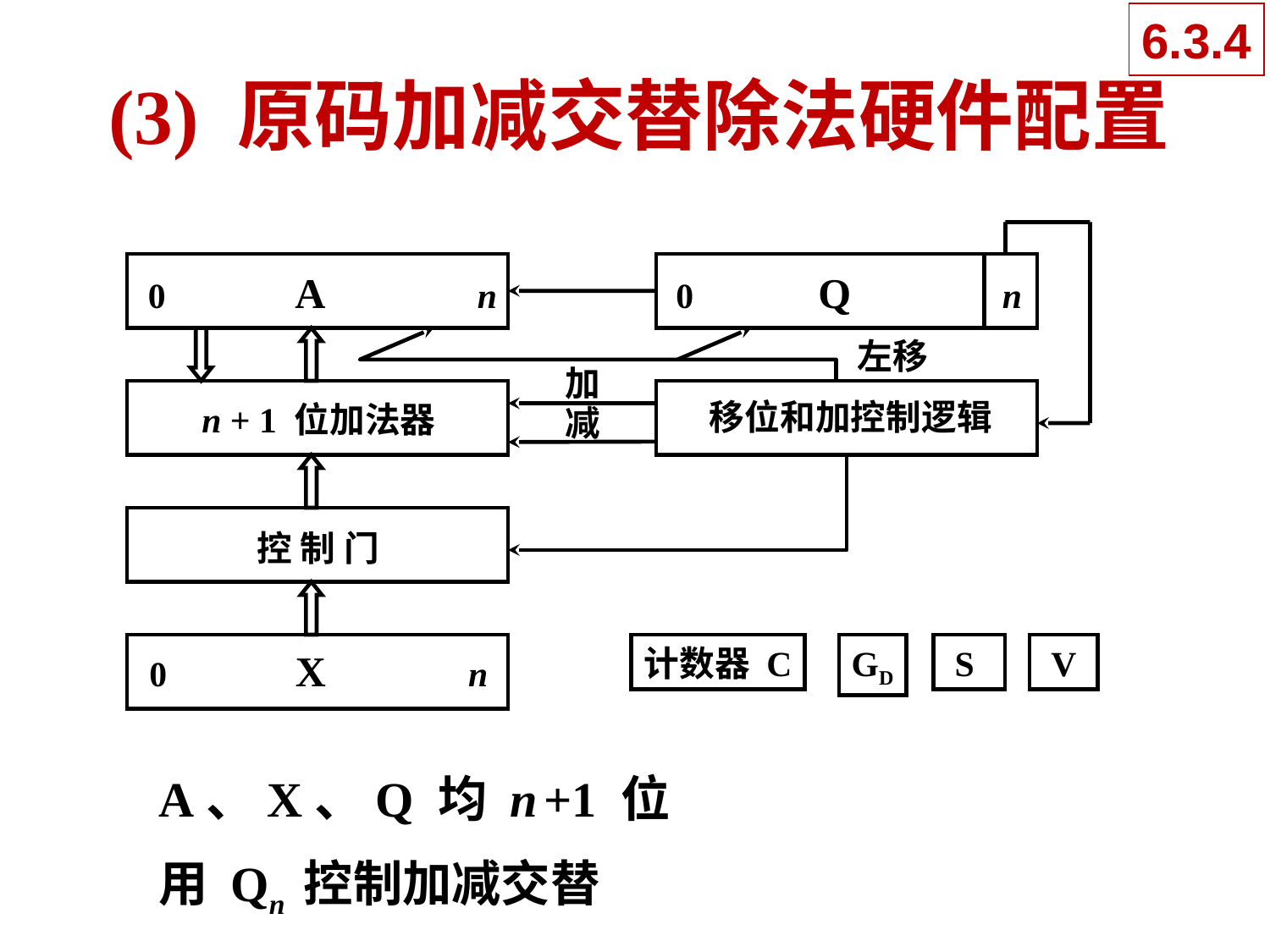

6.3.4
# (3) 原码加减交替除法硬件配置

0               A                 n

0              Q                 n

左移

加

n + 1 位加法器

移位和加控制逻辑
减

 控 制 门

0               X                n
计数器 C
GD
 S
 V
A、X、Q 均 n +1 位
用 Qn 控制加减交替